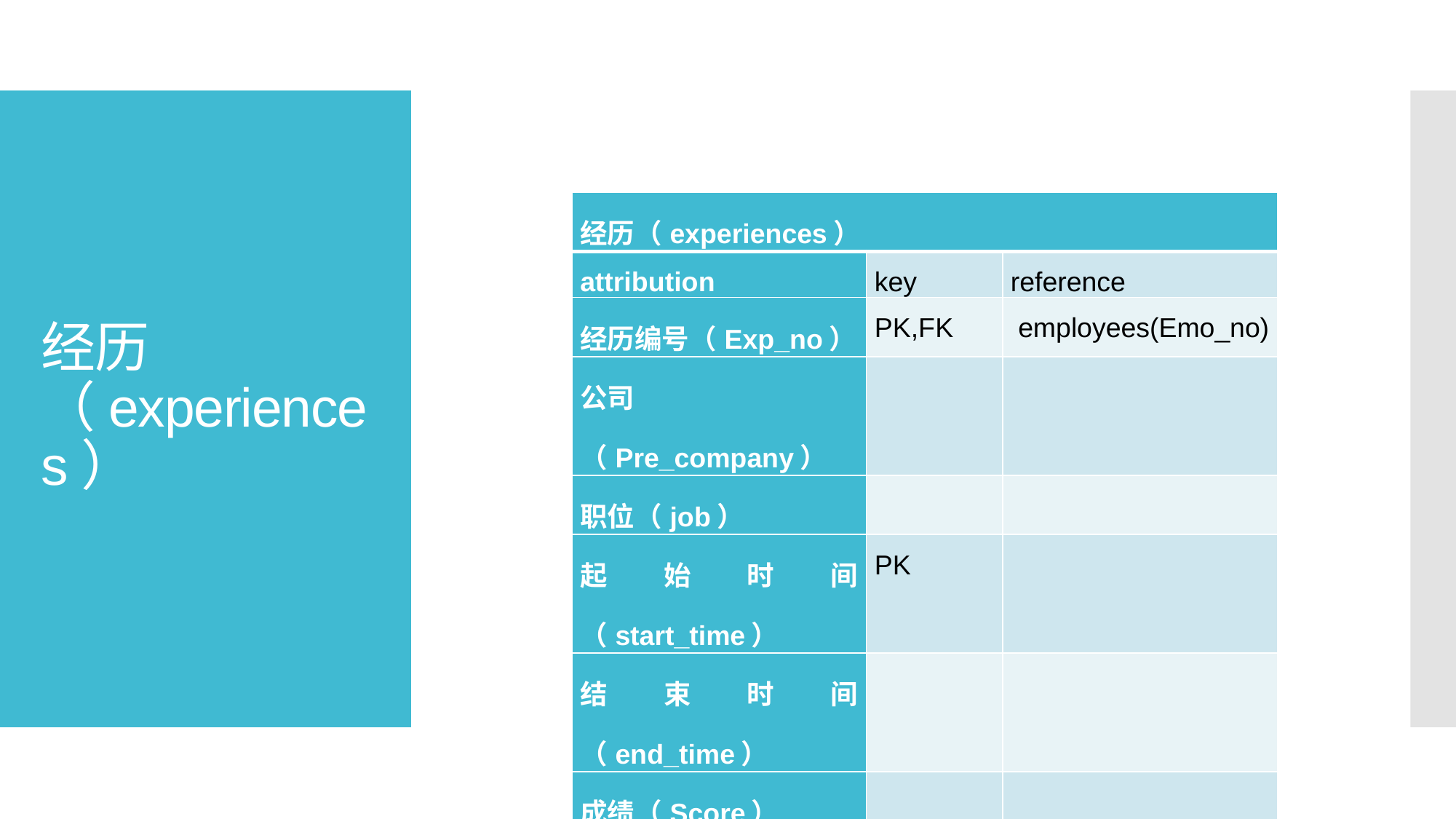

# 经历（experiences）
| 经历（experiences） |  |  |
| --- | --- | --- |
| attribution | key | reference |
| 经历编号（Exp\_no） | PK,FK | employees(Emo\_no) |
| 公司（Pre\_company） |  |  |
| 职位（job） |  |  |
| 起始时间（start\_time） | PK |  |
| 结束时间（end\_time） |  |  |
| 成绩（Score） |  |  |
| 备注（Remark） |  |  |
| … |  |  |